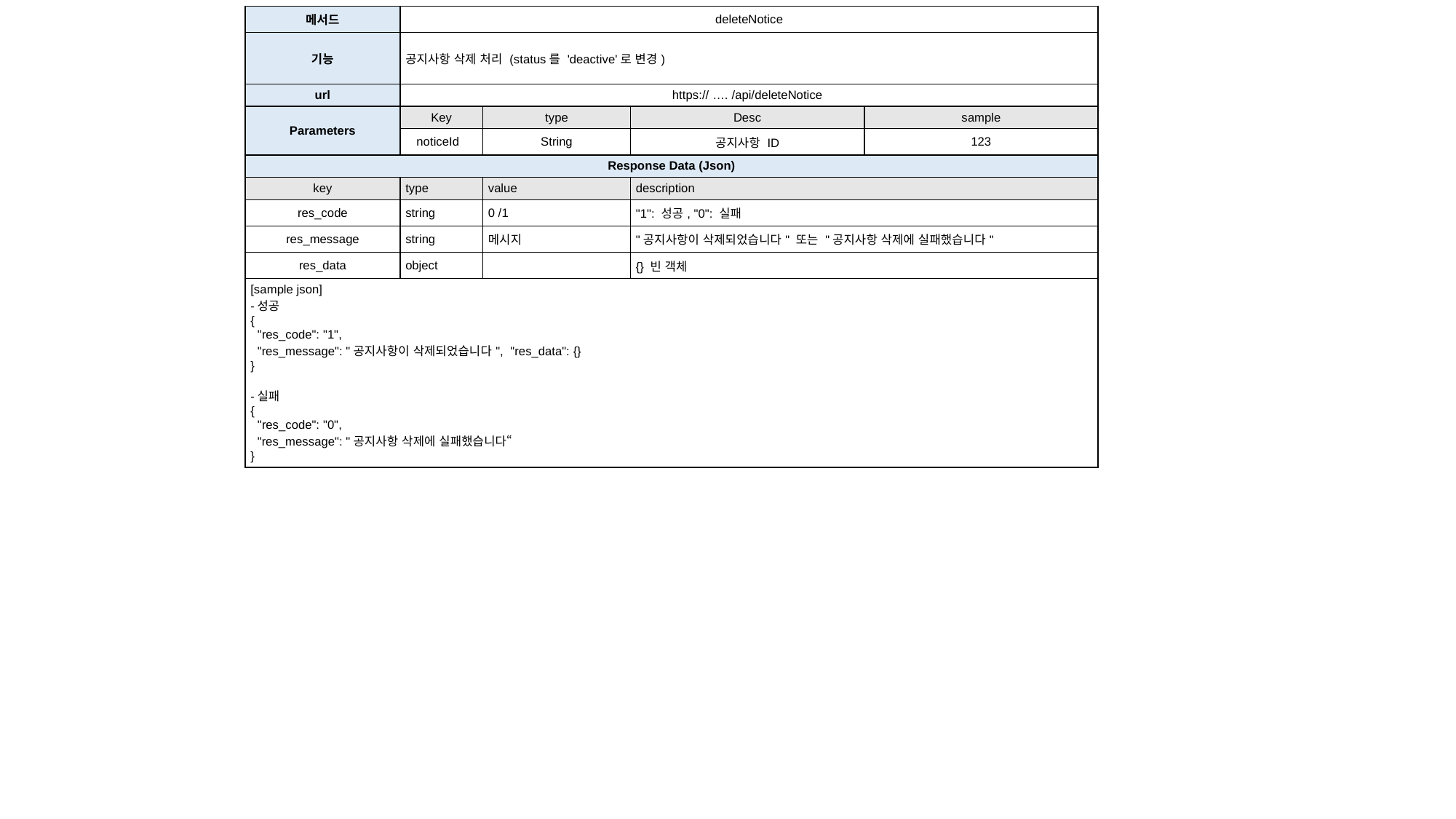

| 메서드 | deleteNotice |  |  |  |
| --- | --- | --- | --- | --- |
| 기능 | 공지사항 삭제 처리 (status를 'deactive'로 변경) |  |  |  |
| url | https:// …. /api/deleteNotice |  |  |  |
| Parameters | Key | type | Desc | sample |
|  | noticeId | String | 공지사항 ID | 123 |
| Response Data (Json) |  |  |  |  |
| key | type | value | description |  |
| res\_code | string | 0 /1 | "1": 성공, "0": 실패 |  |
| res\_message | string | 메시지 | "공지사항이 삭제되었습니다" 또는 "공지사항 삭제에 실패했습니다" |  |
| res\_data | object |  | {} 빈 객체 |  |
| [sample json] -성공 { "res\_code": "1", "res\_message": "공지사항이 삭제되었습니다", "res\_data": {} } -실패 { "res\_code": "0", "res\_message": "공지사항 삭제에 실패했습니다“ } |  |  |  |  |